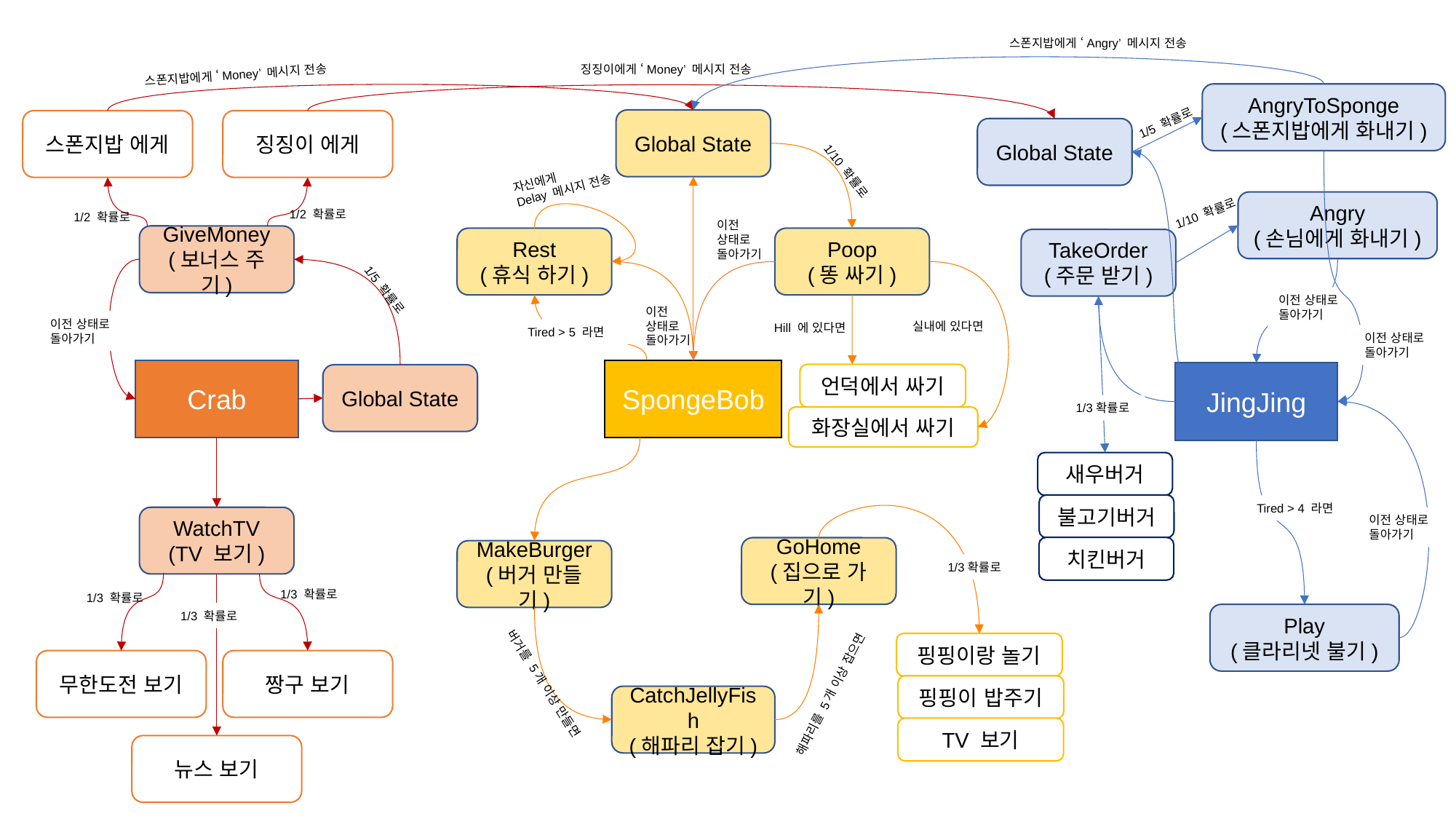

스폰지밥에게 ‘Angry’ 메시지 전송
징징이에게 ‘Money’ 메시지 전송
스폰지밥에게 ‘Money’ 메시지 전송
AngryToSponge
(스폰지밥에게 화내기)
1/5 확률로
Global State
스폰지밥 에게
징징이 에게
Global State
자신에게
Delay 메시지 전송
1/10 확률로
Angry
(손님에게 화내기)
1/10 확률로
1/2 확률로
1/2 확률로
이전
상태로
돌아가기
GiveMoney
(보너스 주기)
Rest
(휴식 하기)
Poop
(똥 싸기)
TakeOrder
(주문 받기)
1/5 확률로
이전 상태로 돌아가기
이전
상태로
돌아가기
이전 상태로 돌아가기
실내에 있다면
Hill 에 있다면
Tired > 5 라면
이전 상태로 돌아가기
Crab
SpongeBob
JingJing
언덕에서 싸기
Global State
1/3확률로
화장실에서 싸기
새우버거
불고기버거
Tired > 4 라면
WatchTV
(TV 보기)
이전 상태로 돌아가기
치킨버거
GoHome
(집으로 가기)
MakeBurger
(버거 만들기)
1/3확률로
1/3 확률로
1/3 확률로
1/3 확률로
Play
(클라리넷 불기)
핑핑이랑 놀기
무한도전 보기
짱구 보기
핑핑이 밥주기
해파리를 5개 이상 잡으면
버거를 5개 이상 만들면
CatchJellyFish
(해파리 잡기)
TV 보기
뉴스 보기